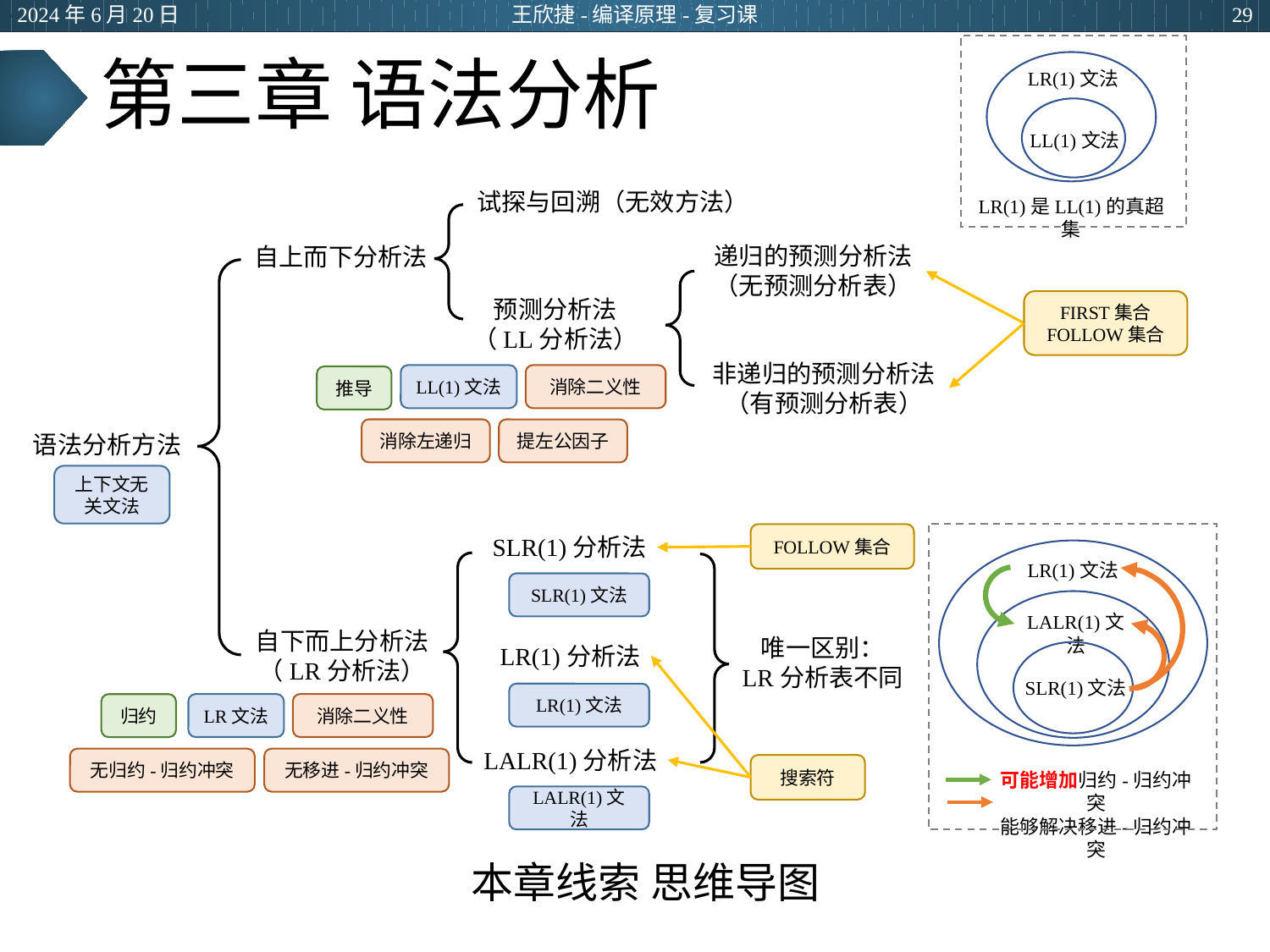

2024年6月20日
王欣捷-编译原理-复习课
29
# 第三章 语法分析

LR(1)文法

LL(1)文法
LR(1)是LL(1)的真超集
试探与回溯（无效方法）

递归的预测分析法
（无预测分析表）
自上而下分析法

预测分析法
（LL分析法）
FIRST集合
FOLLOW集合
非递归的预测分析法
（有预测分析表）
LL(1)文法
消除二义性
推导
消除左递归
提左公因子
语法分析方法
上下文无关文法
FOLLOW集合
SLR(1)分析法

SLR(1)文法
自下而上分析法
（LR分析法）
唯一区别：
LR分析表不同
LR(1)分析法
LR(1)文法
LR文法
消除二义性
归约
LALR(1)分析法
无归约-归约冲突
无移进-归约冲突
搜索符
LALR(1)文法

LR(1)文法

LALR(1)文法

SLR(1)文法

可能增加归约-归约冲突
能够解决移进-归约冲突
本章线索 思维导图